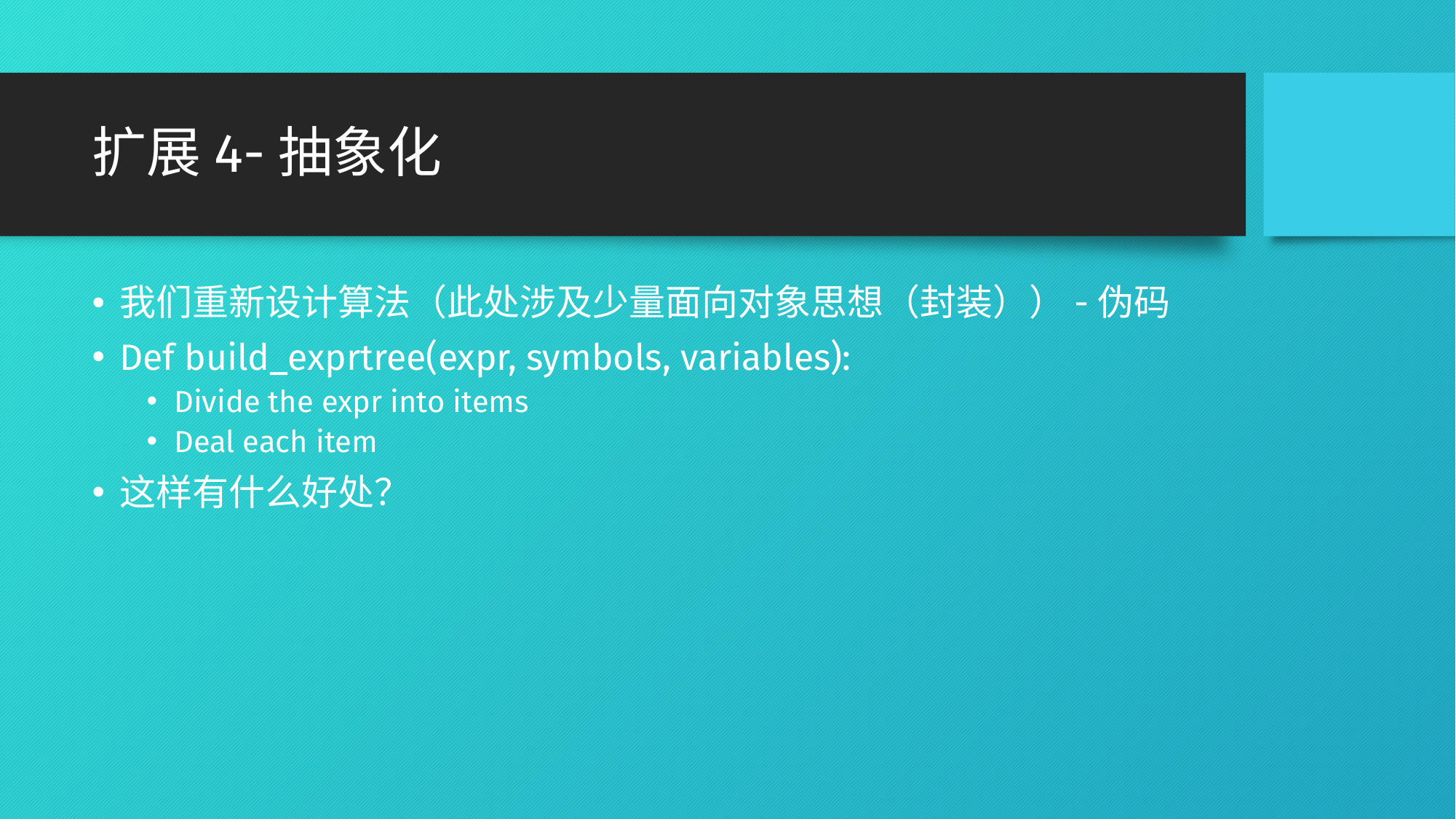

# 扩展4-抽象化
我们重新设计算法（此处涉及少量面向对象思想（封装））-伪码
Def build_exprtree(expr, symbols, variables):
Divide the expr into items
Deal each item
这样有什么好处？